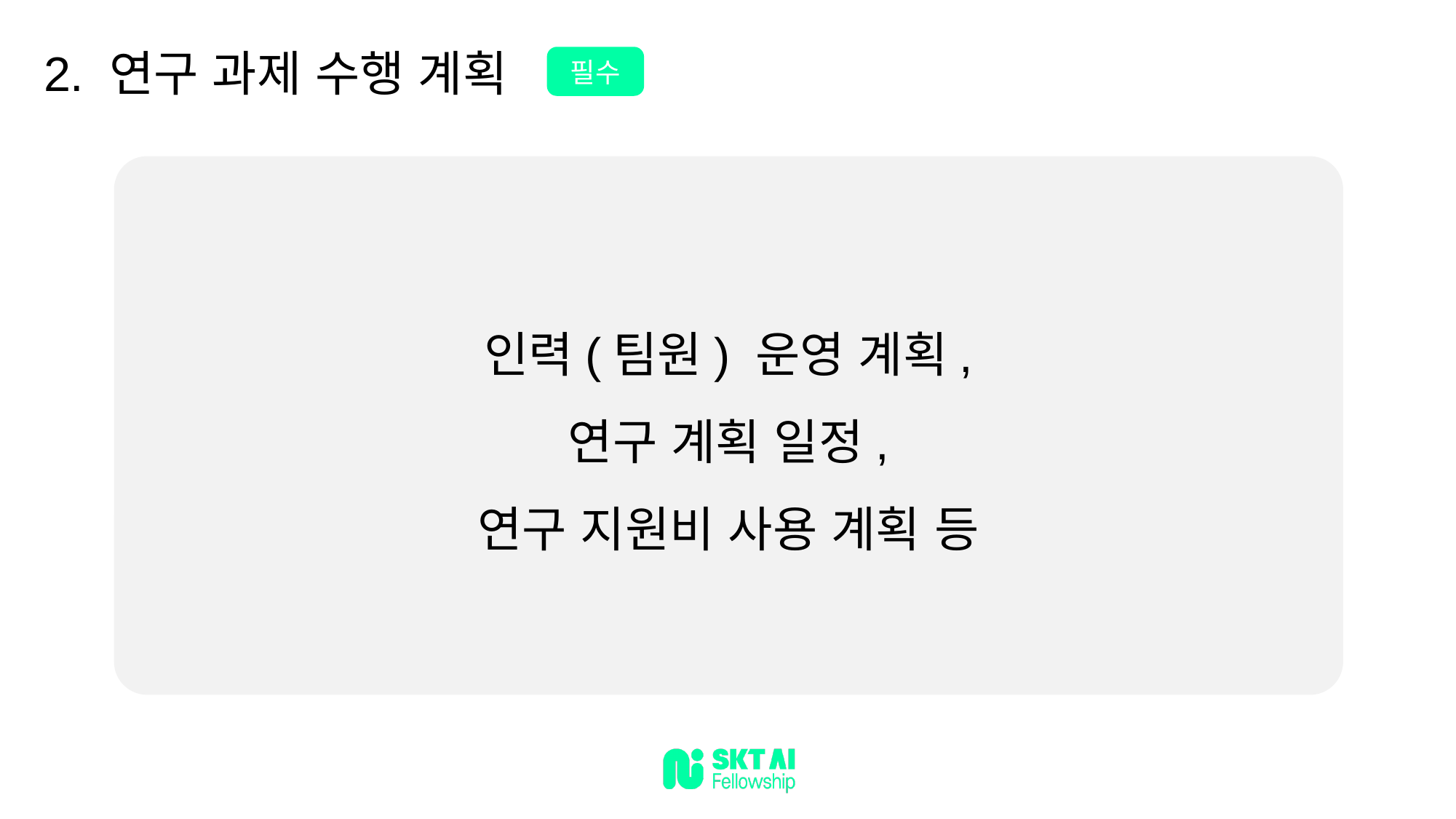

2. 연구 과제 수행 계획
필수
인력(팀원) 운영 계획,
연구 계획 일정,
연구 지원비 사용 계획 등